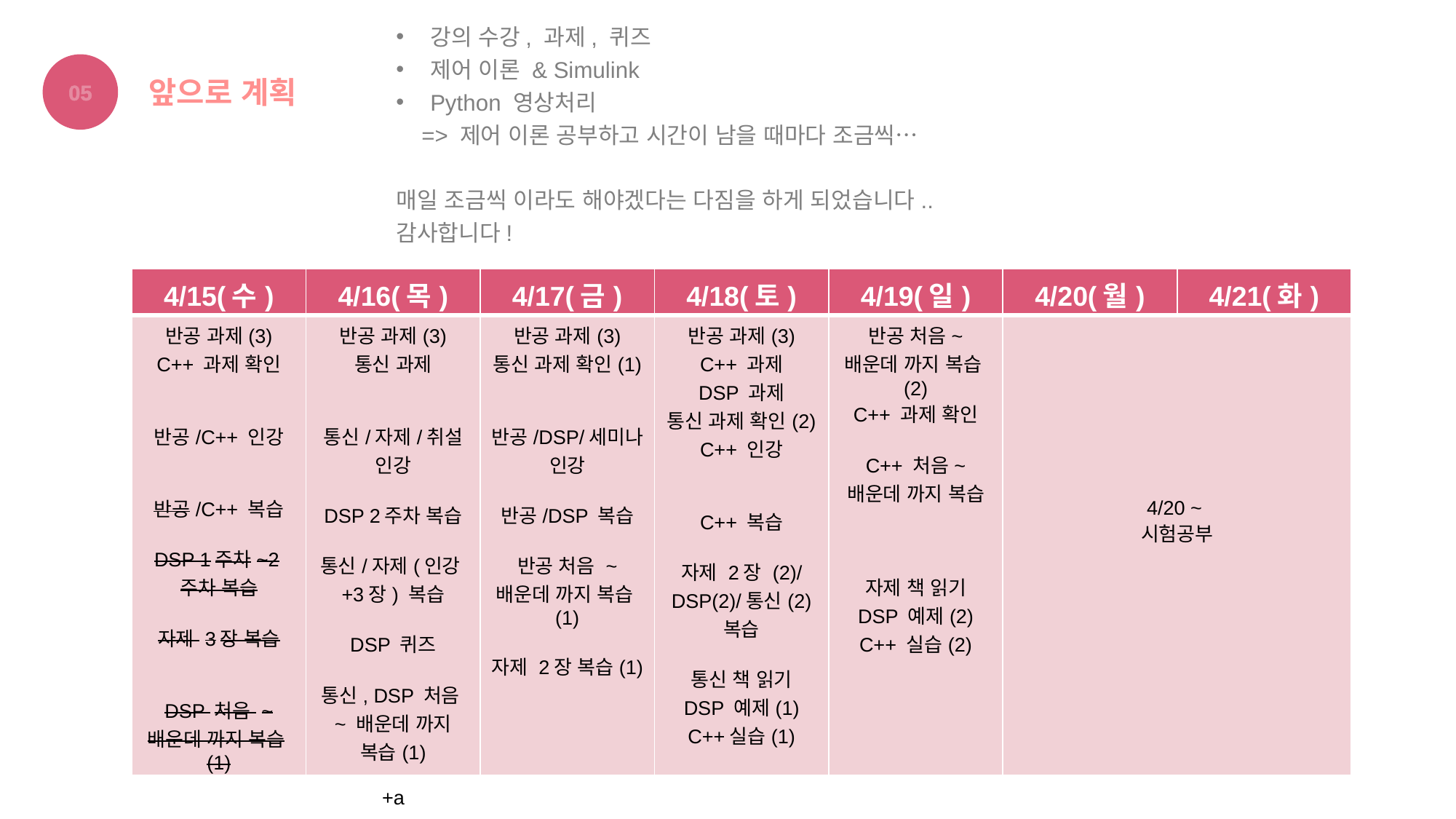

강의 수강, 과제, 퀴즈
제어 이론 & Simulink
Python 영상처리
    => 제어 이론 공부하고 시간이 남을 때마다 조금씩…

매일 조금씩 이라도 해야겠다는 다짐을 하게 되었습니다..
감사합니다!
05
앞으로 계획
| 4/15(수) | 4/16(목) | 4/17(금) | 4/18(토) | 4/19(일) | 4/20(월) | 4/21(화) |
| --- | --- | --- | --- | --- | --- | --- |
| 반공 과제(3) C++ 과제 확인 반공/C++ 인강 반공/C++ 복습 DSP 1주차~2주차 복습 자제 3장 복습 DSP 처음 ~ 배운데 까지 복습(1) | 반공 과제(3) 통신 과제 통신/자제/취설 인강 DSP 2주차 복습 통신/자제(인강+3장) 복습 DSP 퀴즈 통신, DSP 처음~ 배운데 까지 복습(1) +a | 반공 과제(3) 통신 과제 확인(1) 반공/DSP/세미나 인강 반공/DSP 복습 반공 처음 ~ 배운데 까지 복습(1) 자제 2장 복습(1) | 반공 과제(3) C++ 과제 DSP 과제 통신 과제 확인(2) C++ 인강 C++ 복습 자제 2장 (2)/DSP(2)/통신(2) 복습 통신 책 읽기 DSP 예제(1) C++실습(1) | 반공 처음~ 배운데 까지 복습(2) C++ 과제 확인 C++ 처음~ 배운데 까지 복습 자제 책 읽기 DSP 예제(2) C++ 실습(2) | 4/20 ~ 시험공부 |  |